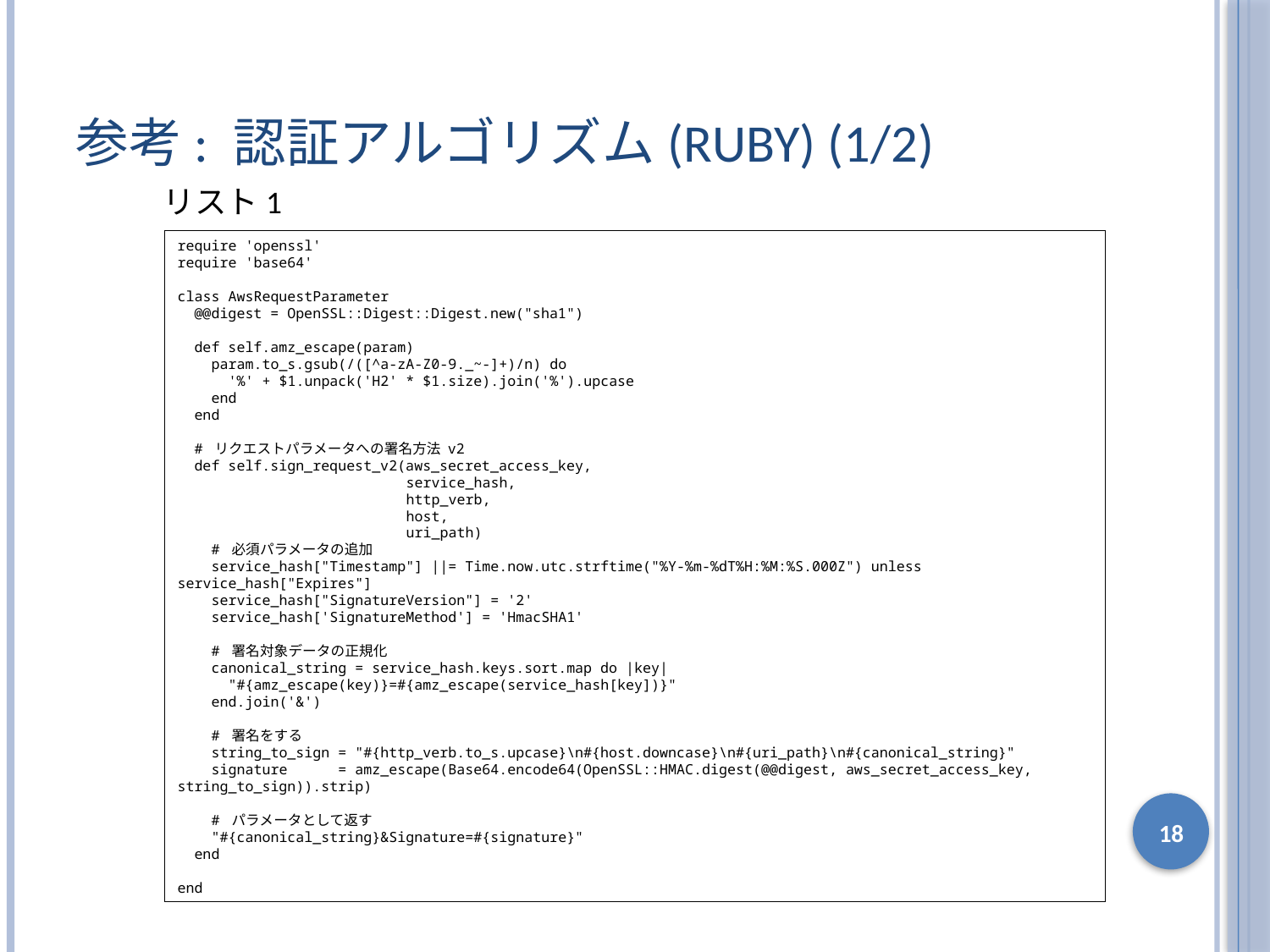

# 参考: 認証アルゴリズム(Ruby) (1/2)
リスト1
require 'openssl'
require 'base64'

class AwsRequestParameter
  @@digest = OpenSSL::Digest::Digest.new("sha1")

  def self.amz_escape(param)
    param.to_s.gsub(/([^a-zA-Z0-9._~-]+)/n) do
      '%' + $1.unpack('H2' * $1.size).join('%').upcase
    end
  end

  # リクエストパラメータへの署名方法 v2
  def self.sign_request_v2(aws_secret_access_key,
                           service_hash,
                           http_verb,
                           host,
                           uri_path)
    # 必須パラメータの追加
    service_hash["Timestamp"] ||= Time.now.utc.strftime("%Y-%m-%dT%H:%M:%S.000Z") unless service_hash["Expires"]
    service_hash["SignatureVersion"] = '2'
    service_hash['SignatureMethod'] = 'HmacSHA1'

    # 署名対象データの正規化
    canonical_string = service_hash.keys.sort.map do |key|
      "#{amz_escape(key)}=#{amz_escape(service_hash[key])}"
    end.join('&')

    # 署名をする
    string_to_sign = "#{http_verb.to_s.upcase}\n#{host.downcase}\n#{uri_path}\n#{canonical_string}"
    signature      = amz_escape(Base64.encode64(OpenSSL::HMAC.digest(@@digest, aws_secret_access_key, string_to_sign)).strip)

    # パラメータとして返す
    "#{canonical_string}&Signature=#{signature}"
  end

end
18